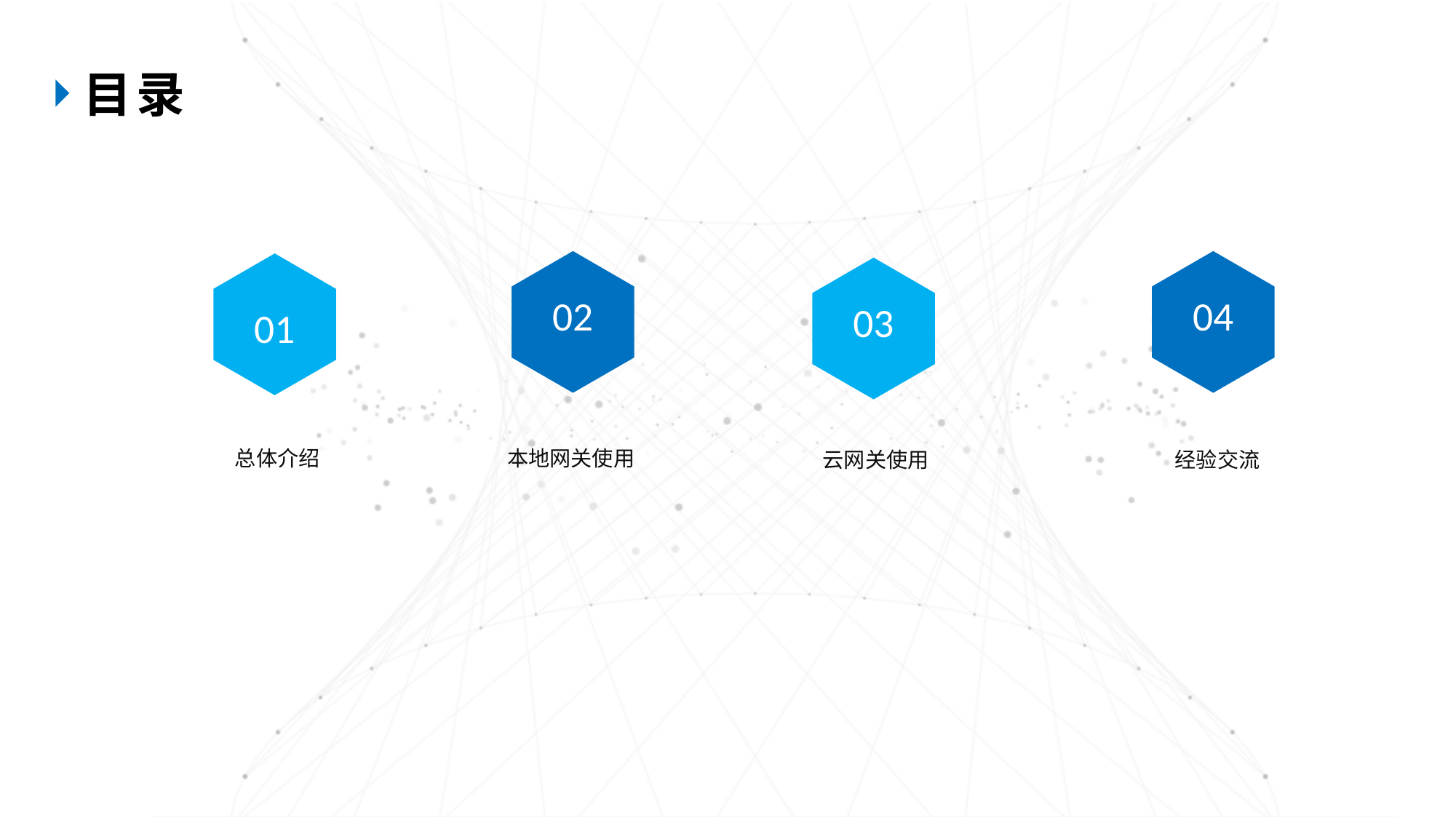

目录

02

04

01

03
总体介绍
本地网关使用
云网关使用
经验交流